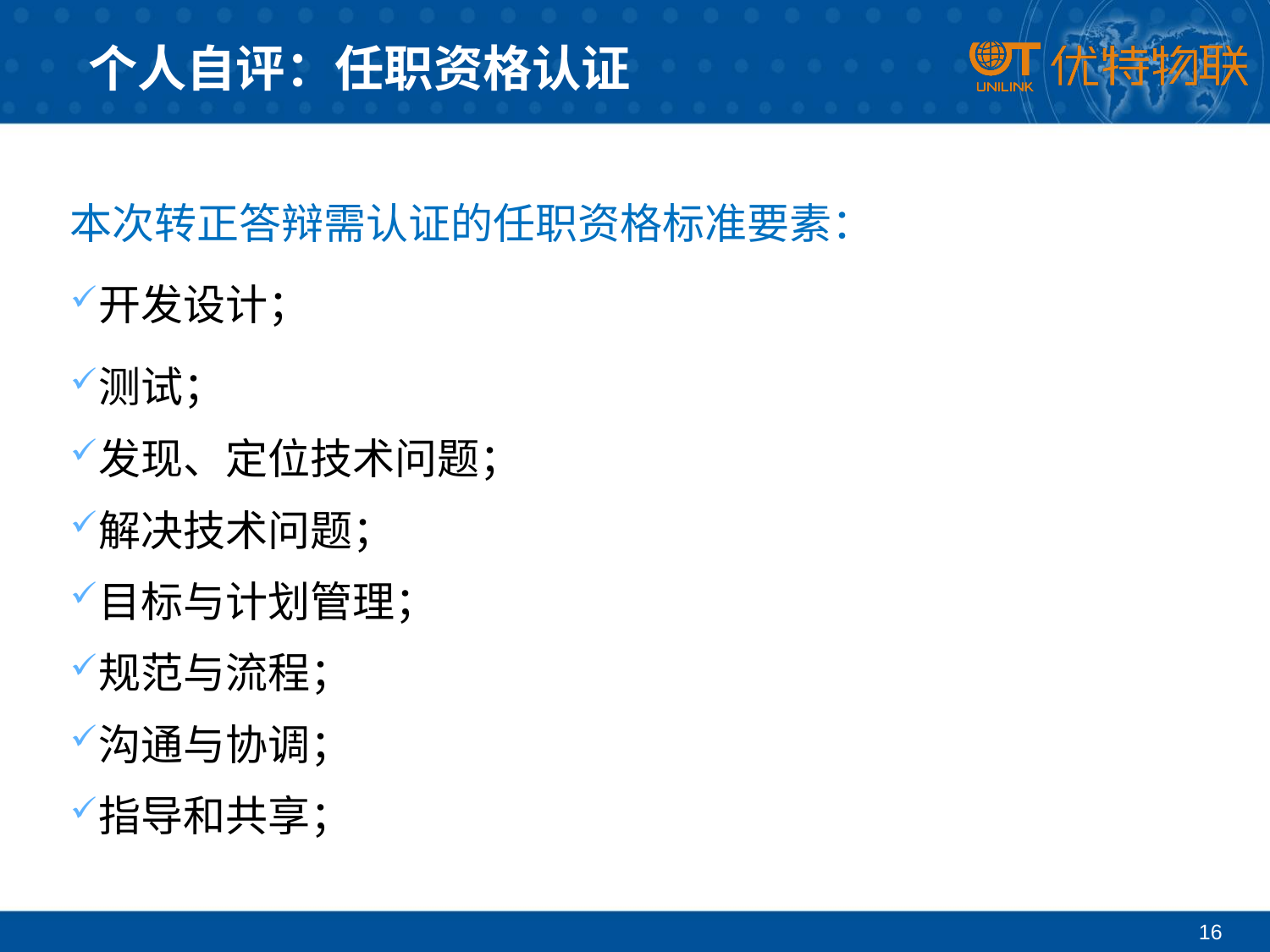

# 个人自评：任职资格认证
本次转正答辩需认证的任职资格标准要素：
开发设计；
测试；
发现、定位技术问题；
解决技术问题；
目标与计划管理；
规范与流程；
沟通与协调；
指导和共享；
16